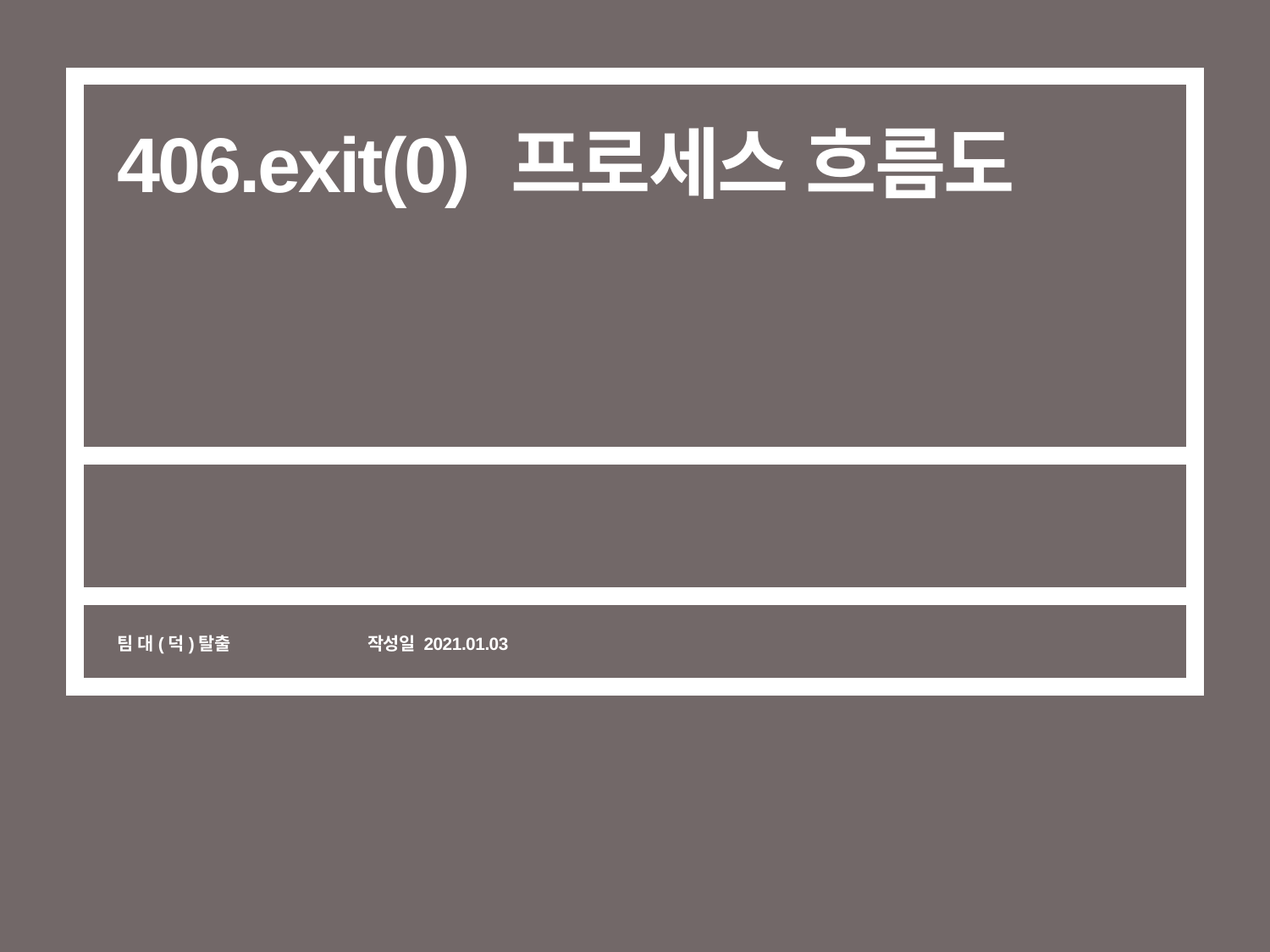

# 406.exit(0) 프로세스 흐름도

팀 대(덕)탈출
작성일 2021.01.03